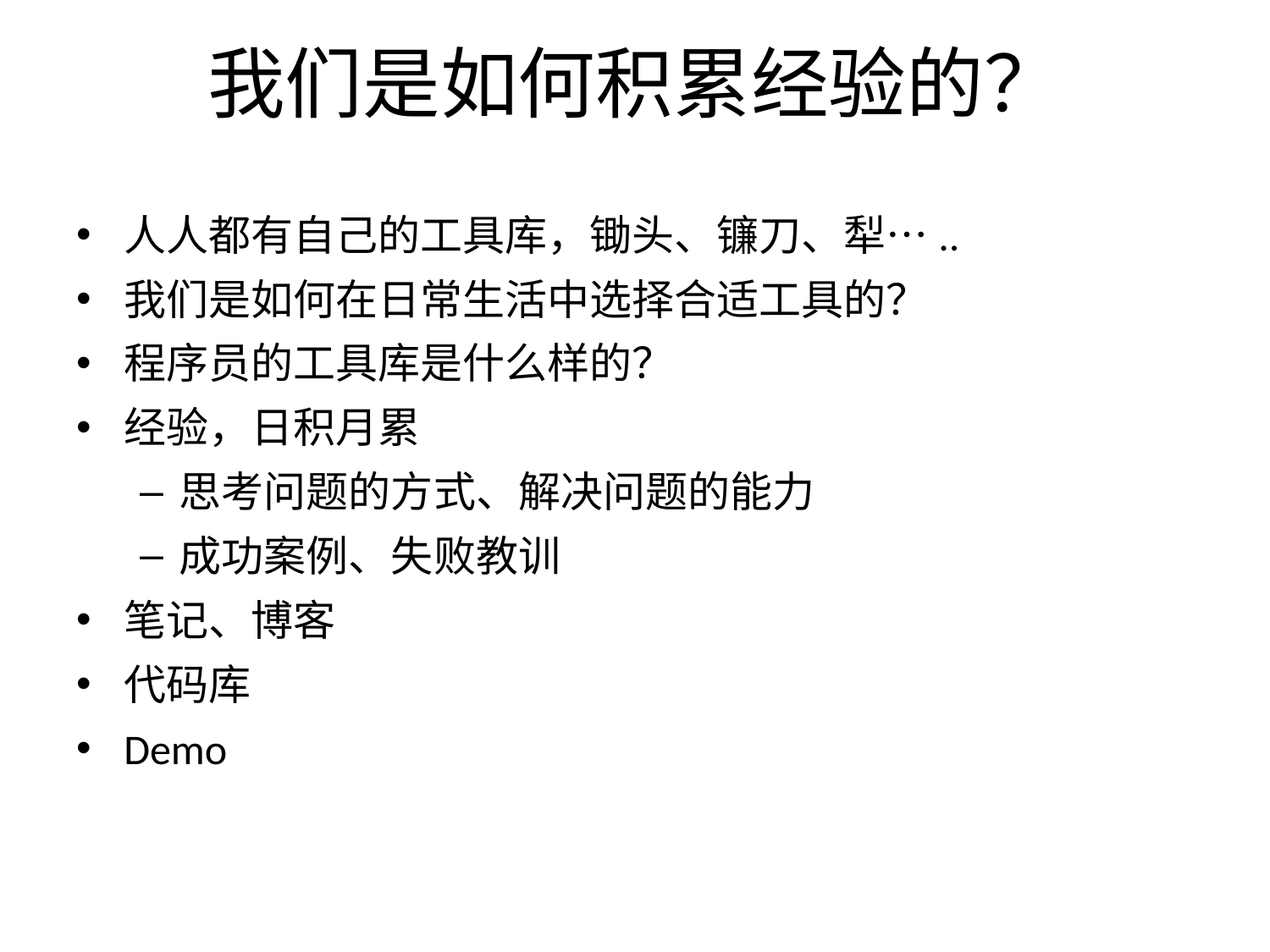

# 我们是如何积累经验的？
人人都有自己的工具库，锄头、镰刀、犁…..
我们是如何在日常生活中选择合适工具的？
程序员的工具库是什么样的？
经验，日积月累
思考问题的方式、解决问题的能力
成功案例、失败教训
笔记、博客
代码库
Demo